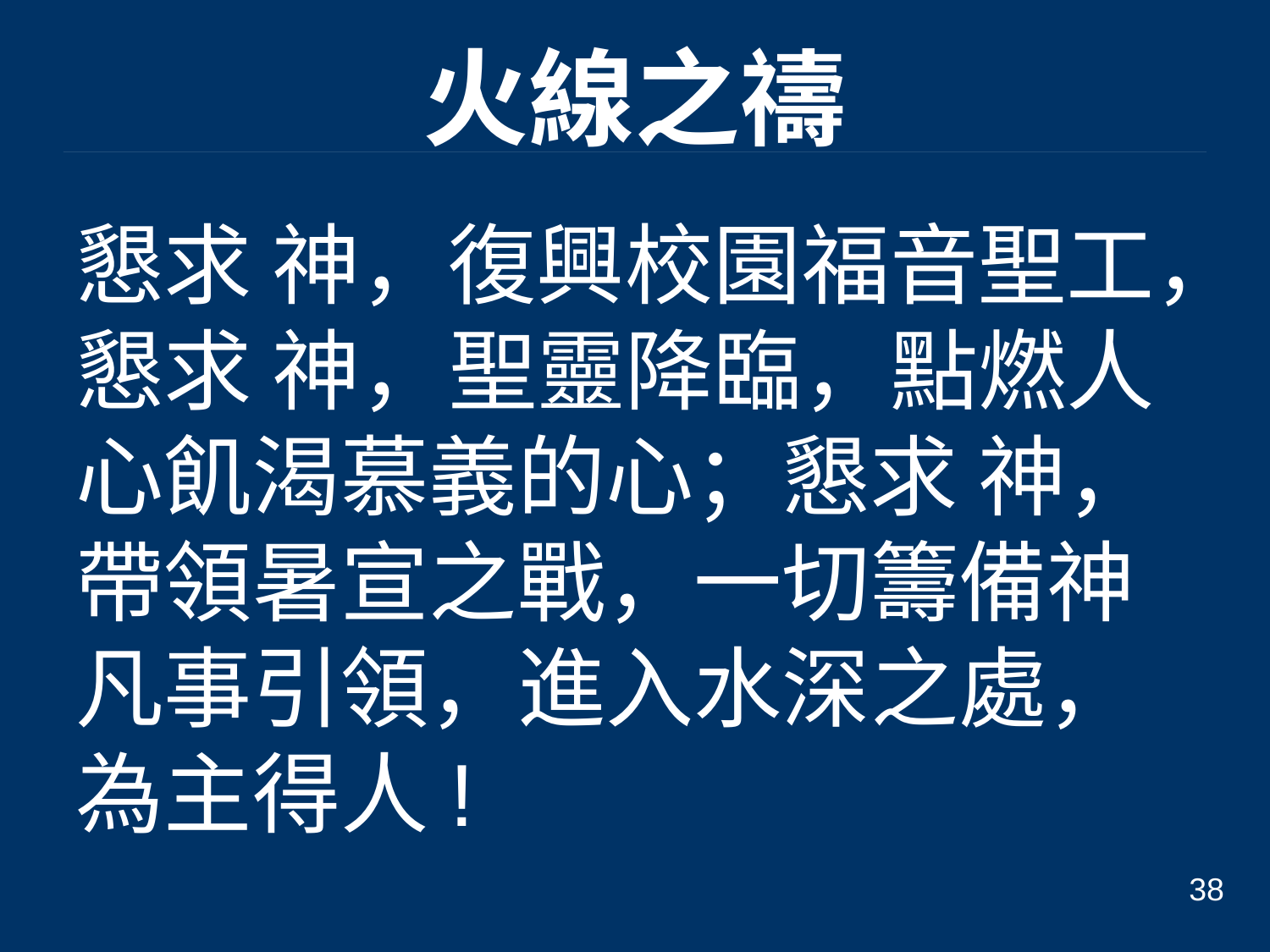

火線之禱

懇求 神，復興校園福音聖工，懇求 神，聖靈降臨，點燃人心飢渴慕義的心；懇求 神，帶領暑宣之戰，一切籌備神凡事引領，進入水深之處，為主得人!
38